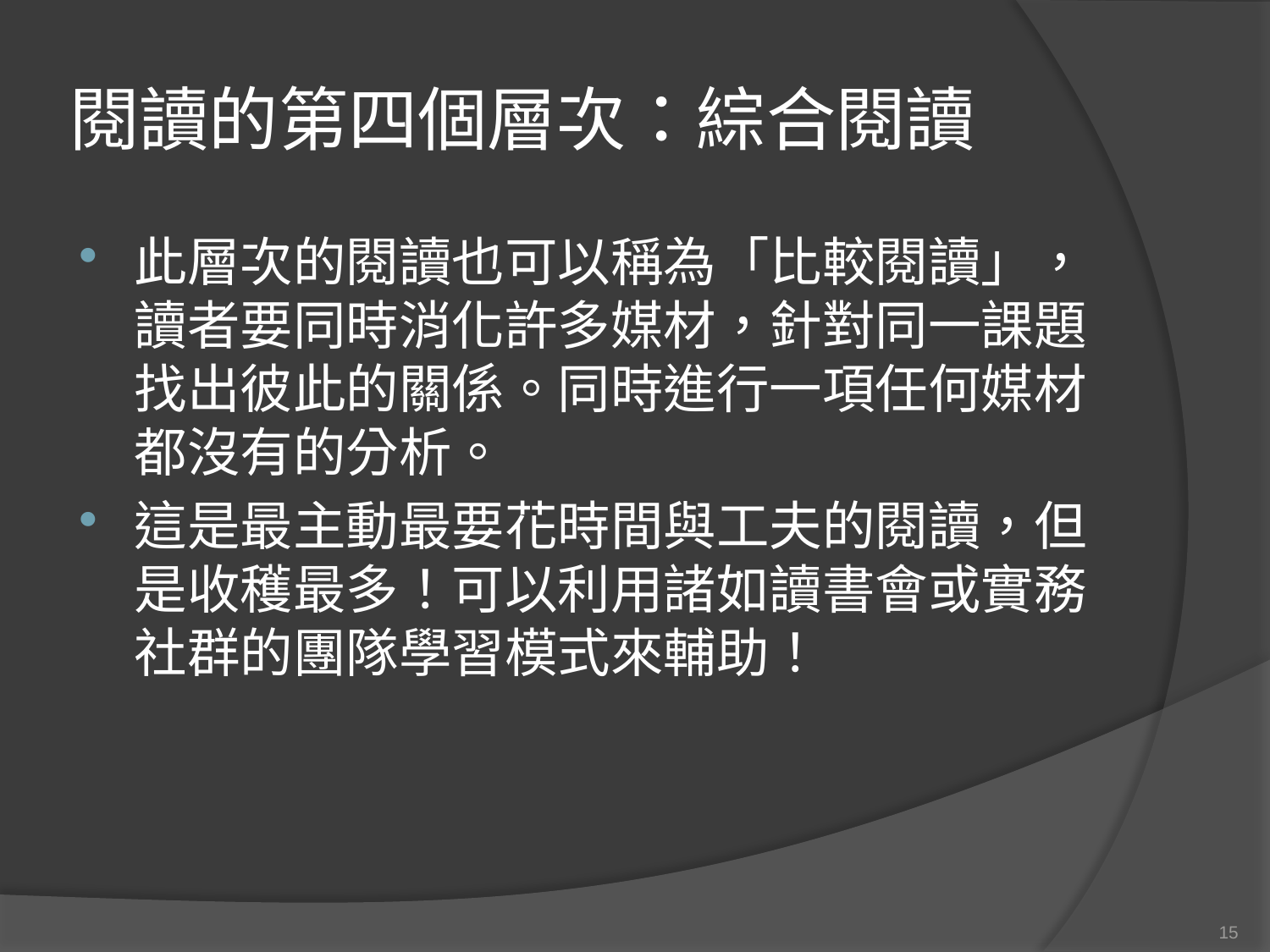

# 閱讀的第四個層次：綜合閱讀
此層次的閱讀也可以稱為「比較閱讀」，讀者要同時消化許多媒材，針對同一課題找出彼此的關係。同時進行一項任何媒材都沒有的分析。
這是最主動最要花時間與工夫的閱讀，但是收穫最多！可以利用諸如讀書會或實務社群的團隊學習模式來輔助！

15